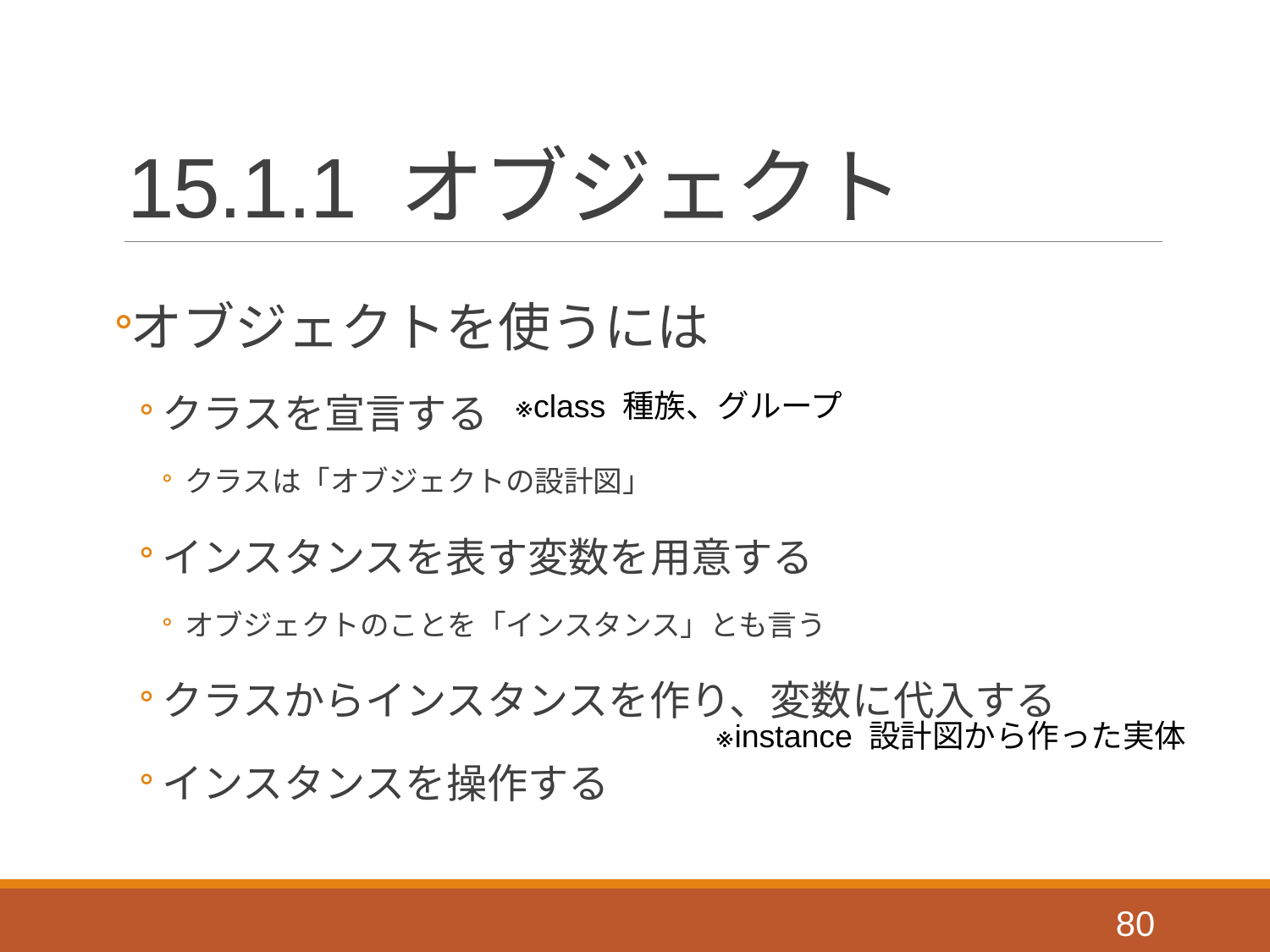

# 15.1.1 オブジェクト
オブジェクトを使うには
クラスを宣言する
クラスは「オブジェクトの設計図」
インスタンスを表す変数を用意する
オブジェクトのことを「インスタンス」とも言う
クラスからインスタンスを作り、変数に代入する
インスタンスを操作する
※class 種族、グループ
※instance 設計図から作った実体
80